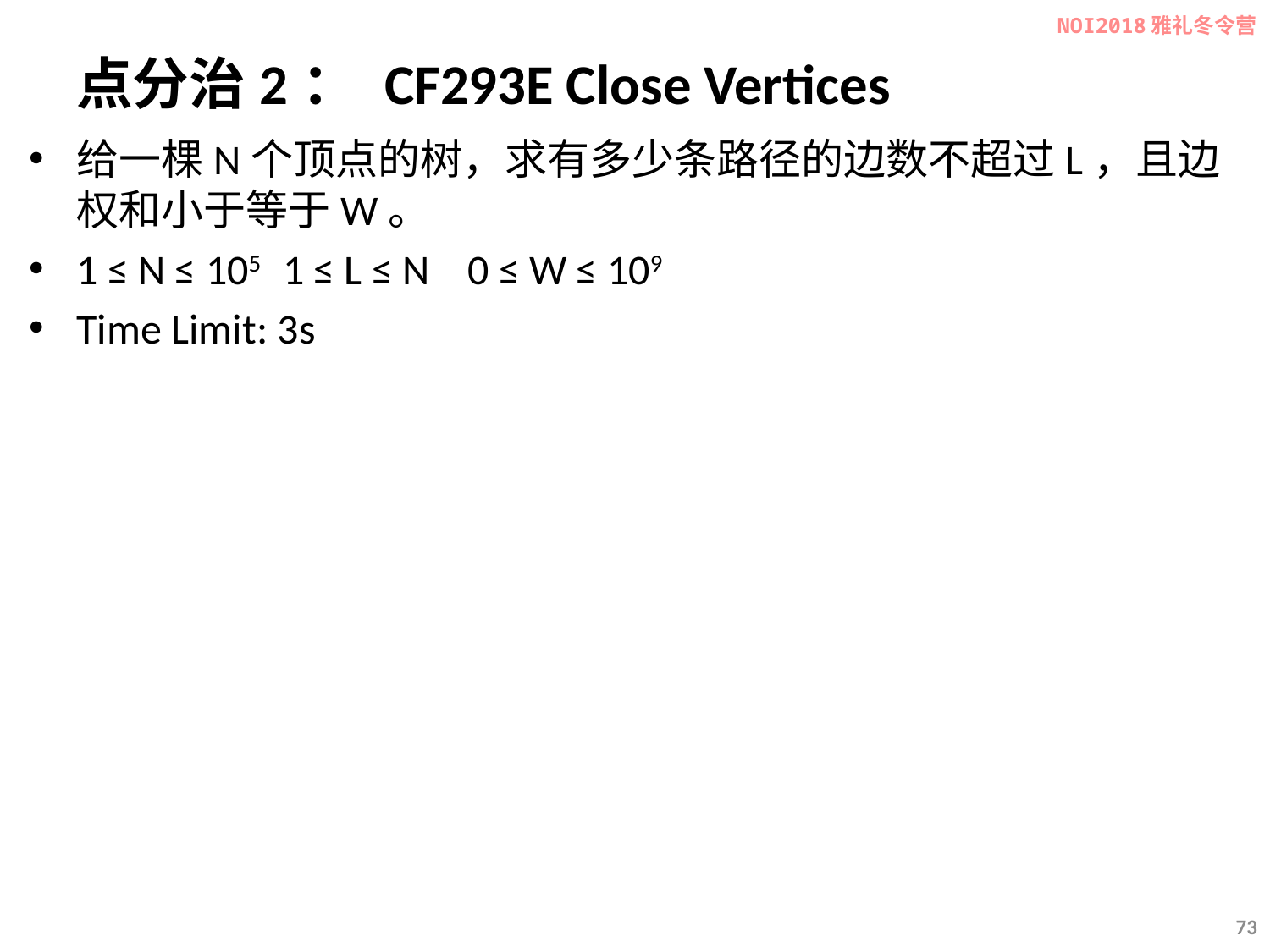

NOI2018雅礼冬令营
# 点分治2： CF293E Close Vertices
给一棵N个顶点的树，求有多少条路径的边数不超过L，且边权和小于等于W。
1 ≤ N ≤ 105    1 ≤ L ≤ N    0 ≤ W ≤ 109
Time Limit: 3s

73